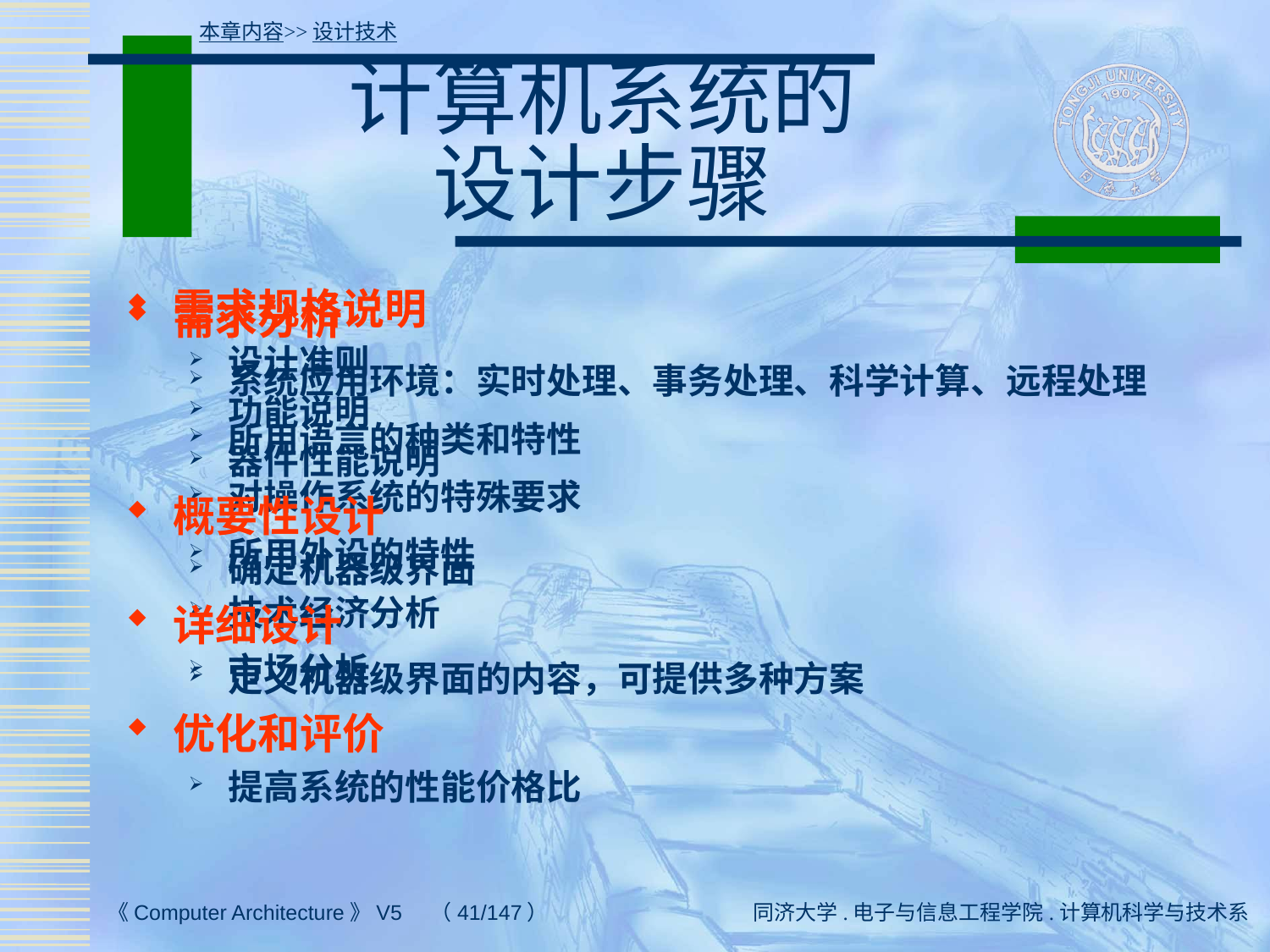

本章内容>>设计技术
# 计算机系统的 设计步骤
需求分析
系统应用环境：实时处理、事务处理、科学计算、远程处理
所用语言的种类和特性
对操作系统的特殊要求
所用外设的特性
技术经济分析
市场分析

需求规格说明
设计准则
功能说明
器件性能说明
概要性设计
确定机器级界面
详细设计
定义机器级界面的内容，可提供多种方案
优化和评价
提高系统的性能价格比